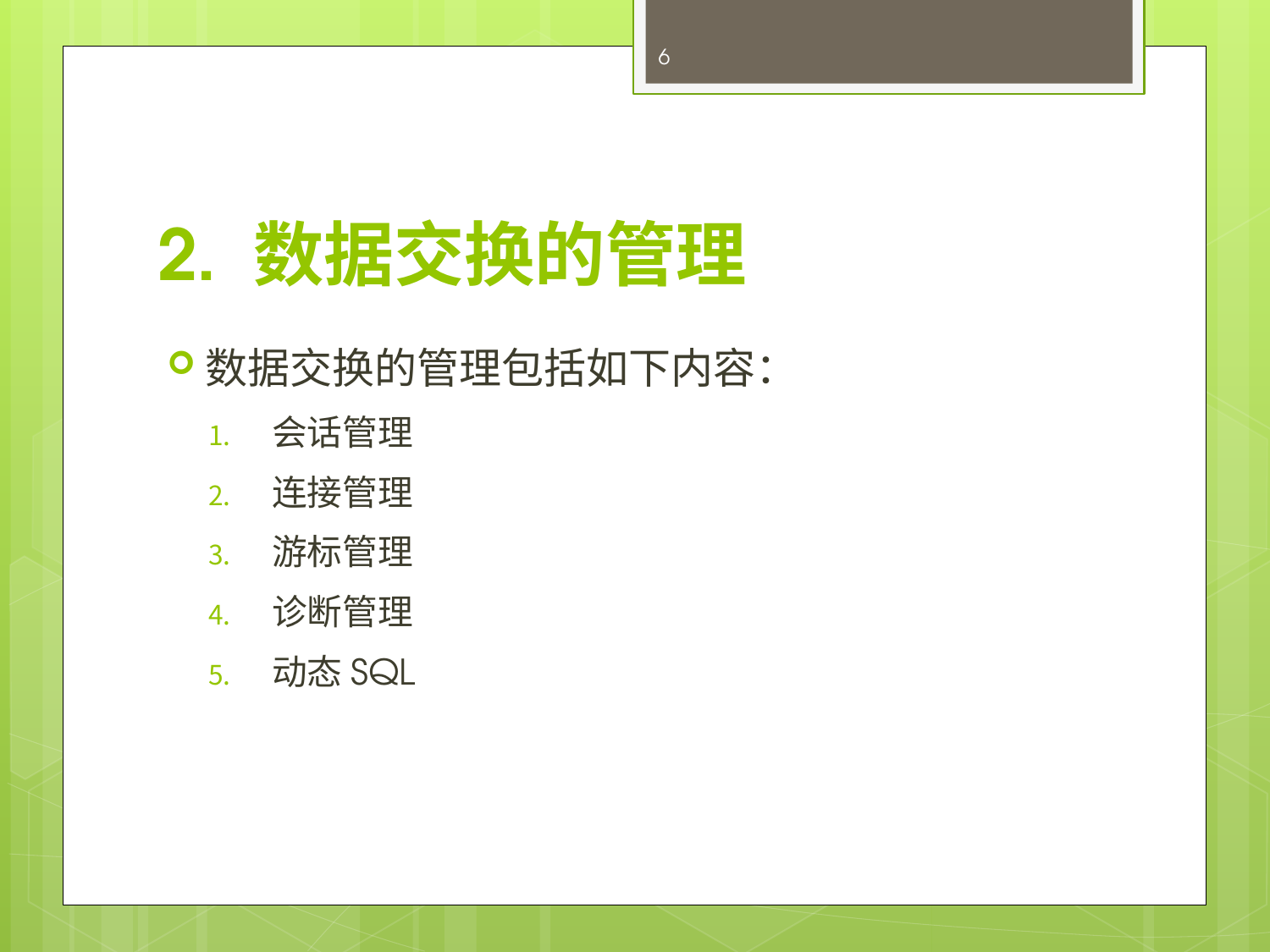

6
# 2. 数据交换的管理
数据交换的管理包括如下内容：
会话管理
连接管理
游标管理
诊断管理
动态SQL